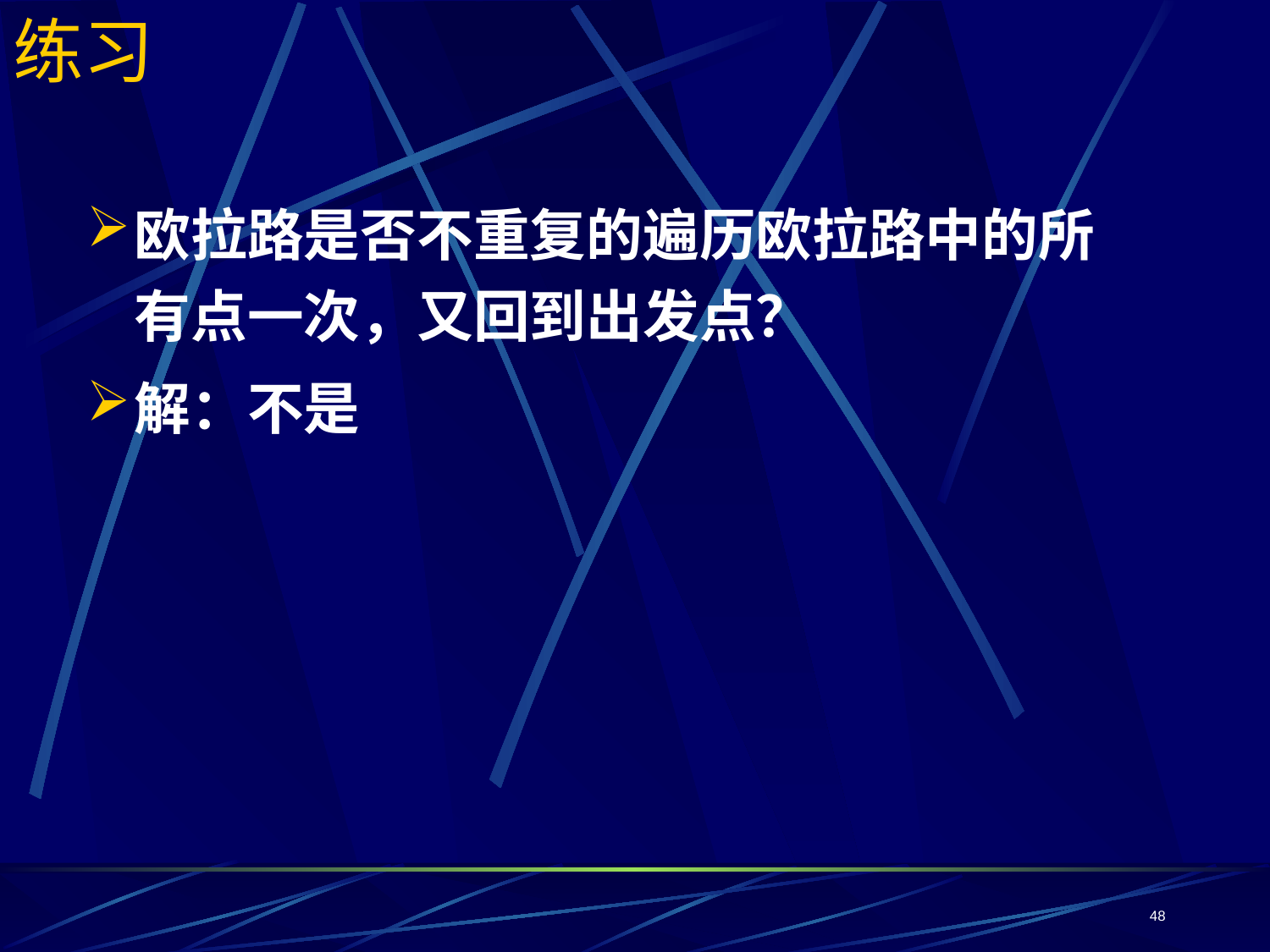

# 练习
欧拉路是否不重复的遍历欧拉路中的所有点一次，又回到出发点？
解：不是
48